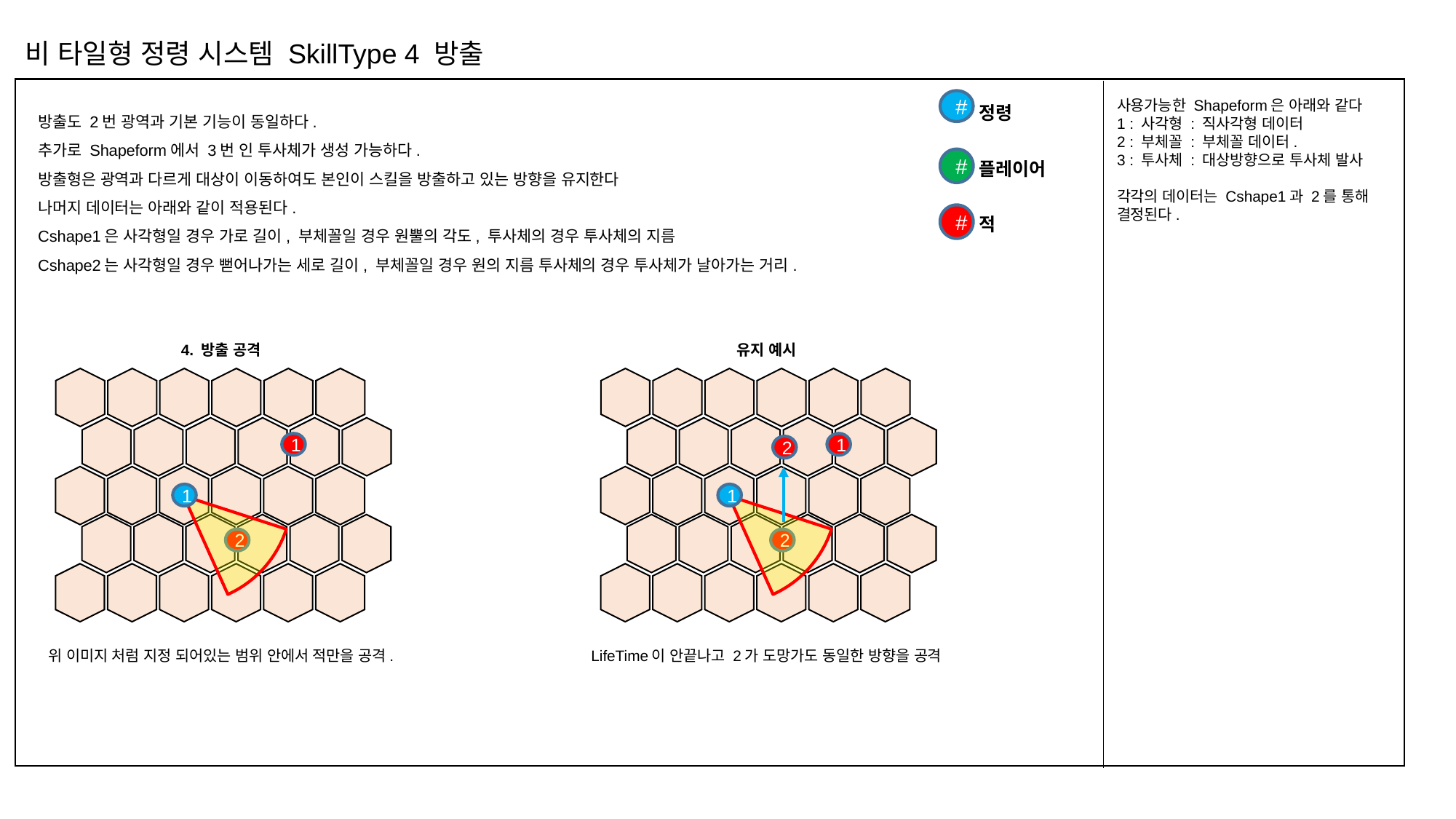

비 타일형 정령 시스템 SkillType 4 방출

정령
사용가능한 Shapeform은 아래와 같다
1 : 사각형 : 직사각형 데이터
2 : 부체꼴 : 부체꼴 데이터.
3 : 투사체 : 대상방향으로 투사체 발사

각각의 데이터는 Cshape1과 2를 통해 결정된다.
#
방출도 2번 광역과 기본 기능이 동일하다.
추가로 Shapeform에서 3번 인 투사체가 생성 가능하다.
방출형은 광역과 다르게 대상이 이동하여도 본인이 스킬을 방출하고 있는 방향을 유지한다
나머지 데이터는 아래와 같이 적용된다.
Cshape1은 사각형일 경우 가로 길이, 부체꼴일 경우 원뿔의 각도, 투사체의 경우 투사체의 지름
Cshape2는 사각형일 경우 뻗어나가는 세로 길이, 부체꼴일 경우 원의 지름 투사체의 경우 투사체가 날아가는 거리.
플레이어
#
적
#
4. 방출 공격
유지 예시

1
1
2

1
1

2
2

위 이미지 처럼 지정 되어있는 범위 안에서 적만을 공격.
LifeTime이 안끝나고 2가 도망가도 동일한 방향을 공격